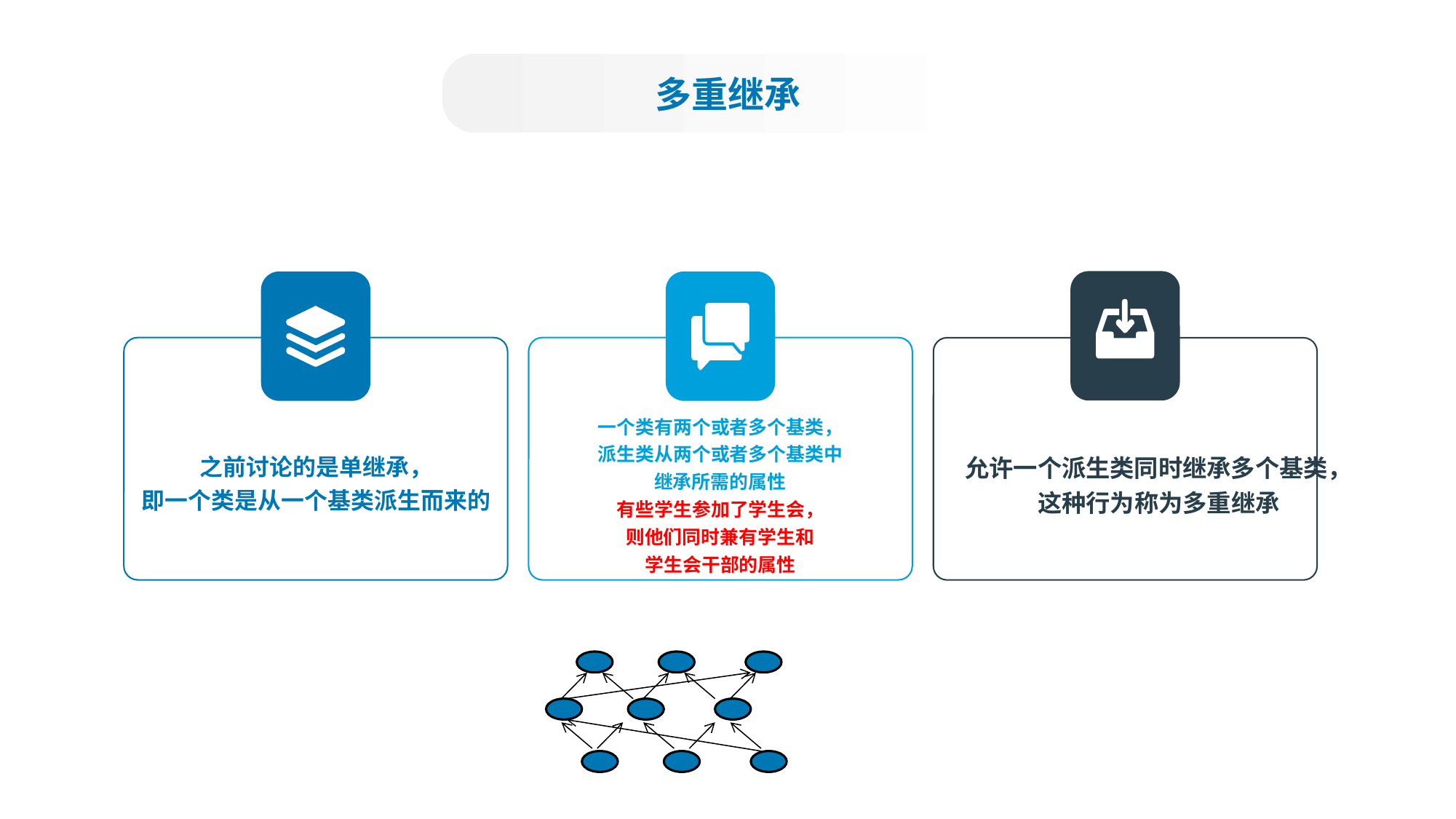

多重继承

允许一个派生类同时继承多个基类，
这种行为称为多重继承

一个类有两个或者多个基类，
派生类从两个或者多个基类中
继承所需的属性
有些学生参加了学生会，
则他们同时兼有学生和
学生会干部的属性

之前讨论的是单继承，
即一个类是从一个基类派生而来的